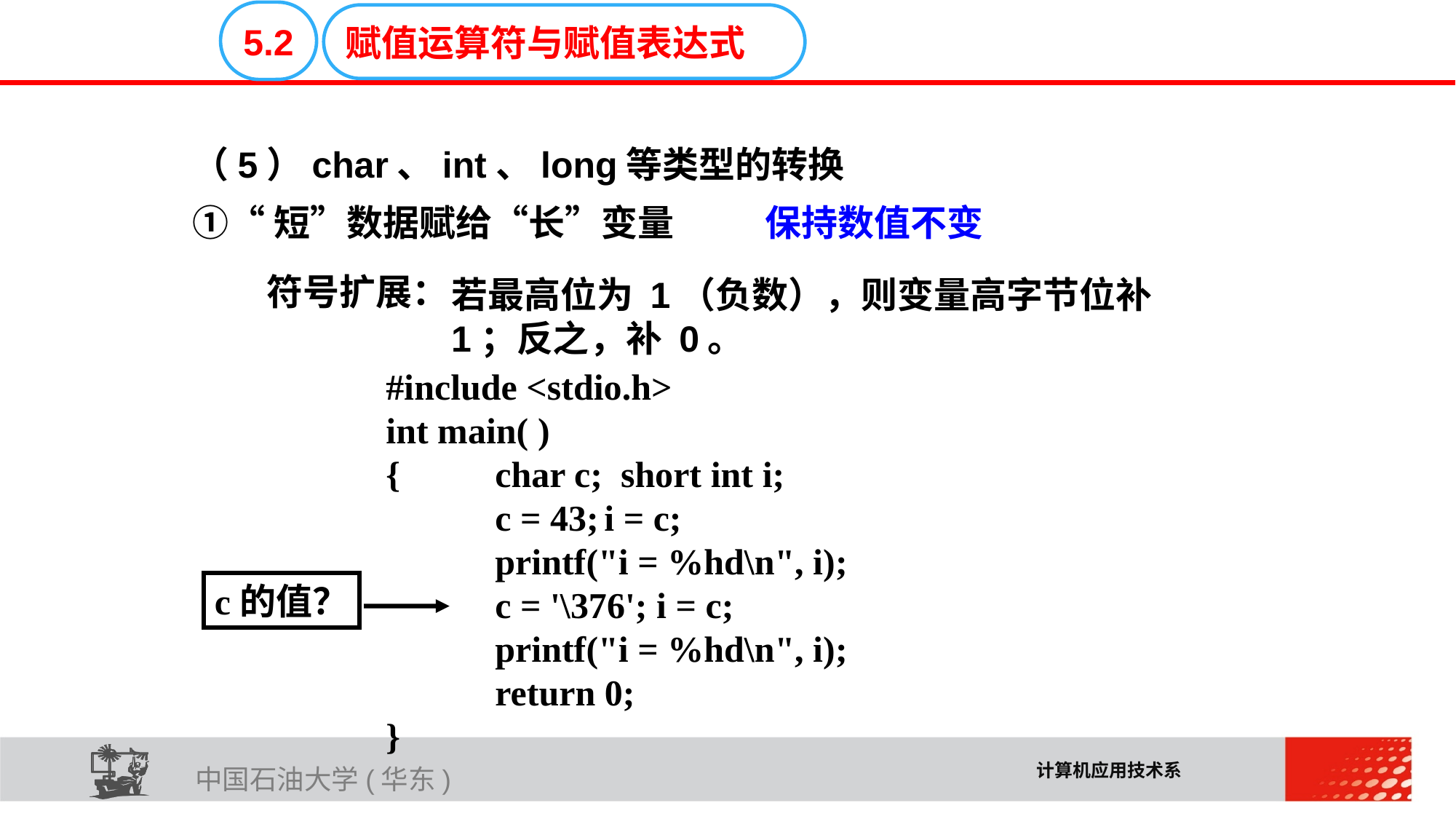

E6636B02012BD195C019CE06C16E30F4C33D02E32711A616D0819A1A3DEC08F98FFCE503BC41BA966B45D6F0472B73A72FC0F2BE2AA537FE6A04217657FCC2FDBF2DB6715F2B3FB871C24A61410
5.2
赋值运算符与赋值表达式
（5）char、int、long等类型的转换
①“短”数据赋给“长”变量
保持数值不变
符号扩展：
若最高位为 1（负数），则变量高字节位补 1；反之，补 0。
#include <stdio.h>
int main( )
{	char c;  short int i;
	c = 43;	i = c;
	printf("i = %hd\n", i);
	c = '\376'; i = c;
	printf("i = %hd\n", i);
            return 0;
}
c的值？

43